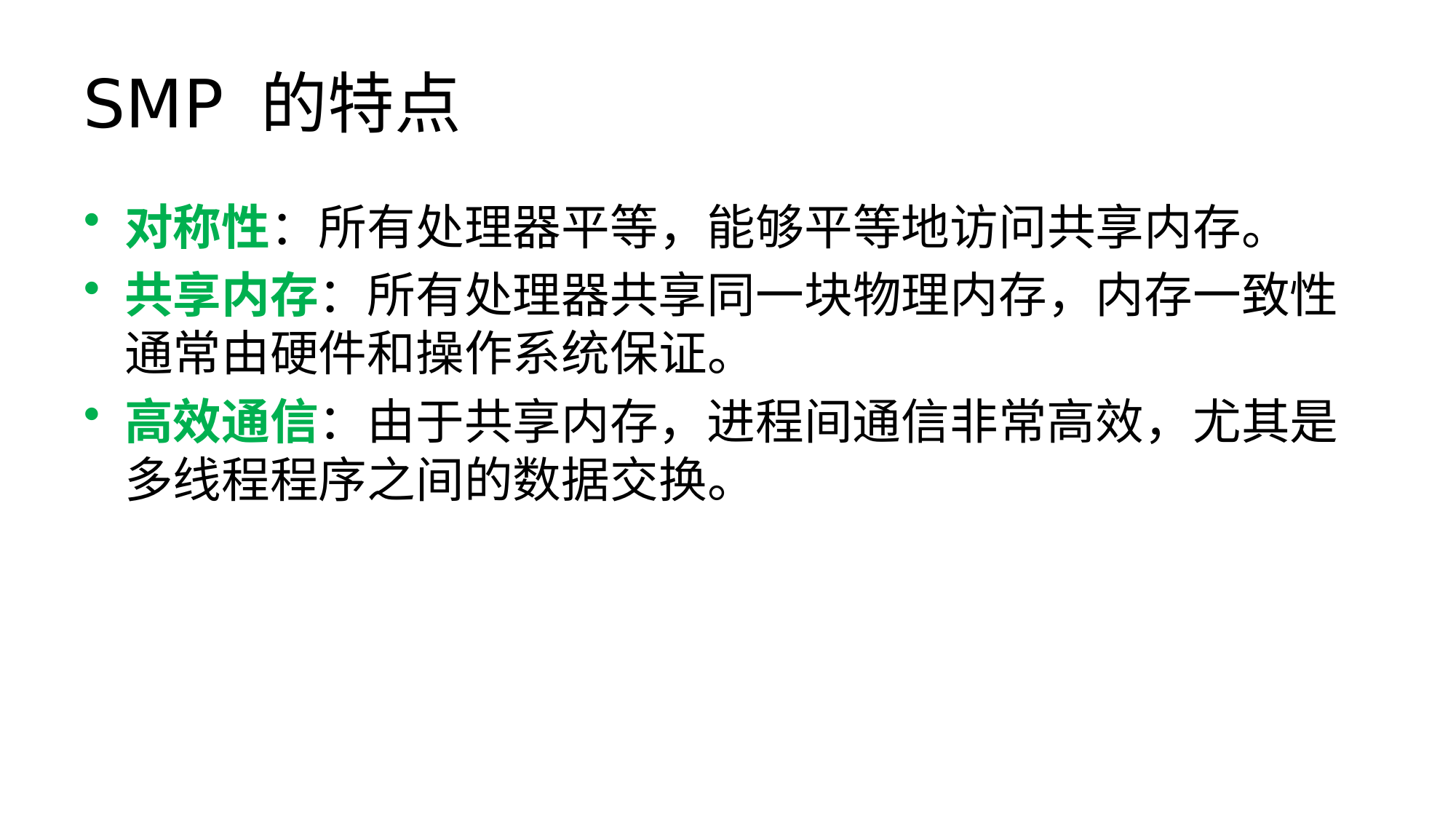

# SMP 的特点
对称性：所有处理器平等，能够平等地访问共享内存。
共享内存：所有处理器共享同一块物理内存，内存一致性通常由硬件和操作系统保证。
高效通信：由于共享内存，进程间通信非常高效，尤其是多线程程序之间的数据交换。
25